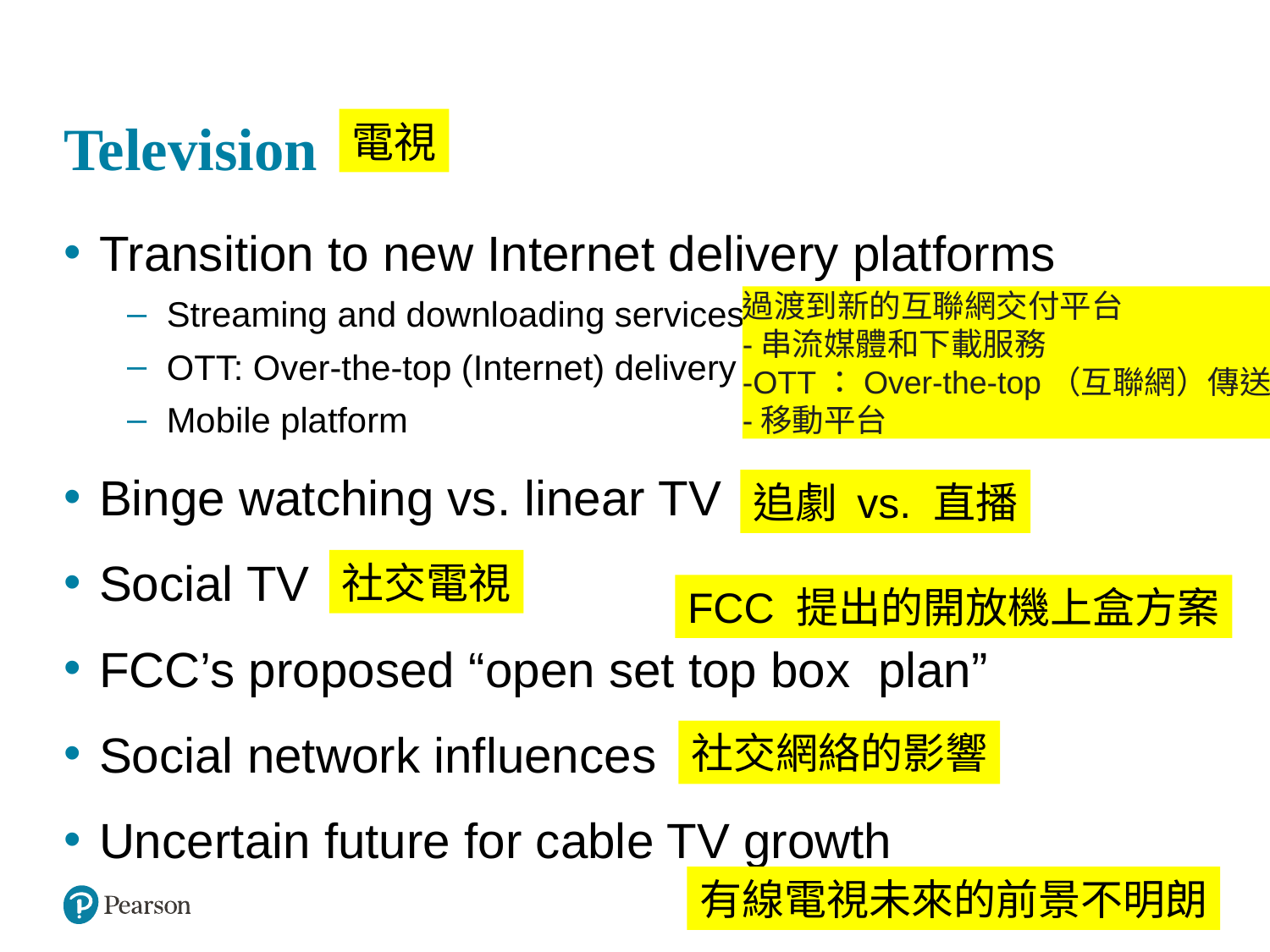

# Television
電視
Transition to new Internet delivery platforms
Streaming and downloading services
OTT: Over-the-top (Internet) delivery
Mobile platform
Binge watching vs. linear TV
Social TV
FCC’s proposed “open set top box  plan”
Social network influences
Uncertain future for cable TV growth
過渡到新的互聯網交付平台
-串流媒體和下載服務
-OTT：Over-the-top（互聯網）傳送
-移動平台
追劇 vs. 直播
社交電視
FCC 提出的開放機上盒方案
社交網絡的影響
有線電視未來的前景不明朗